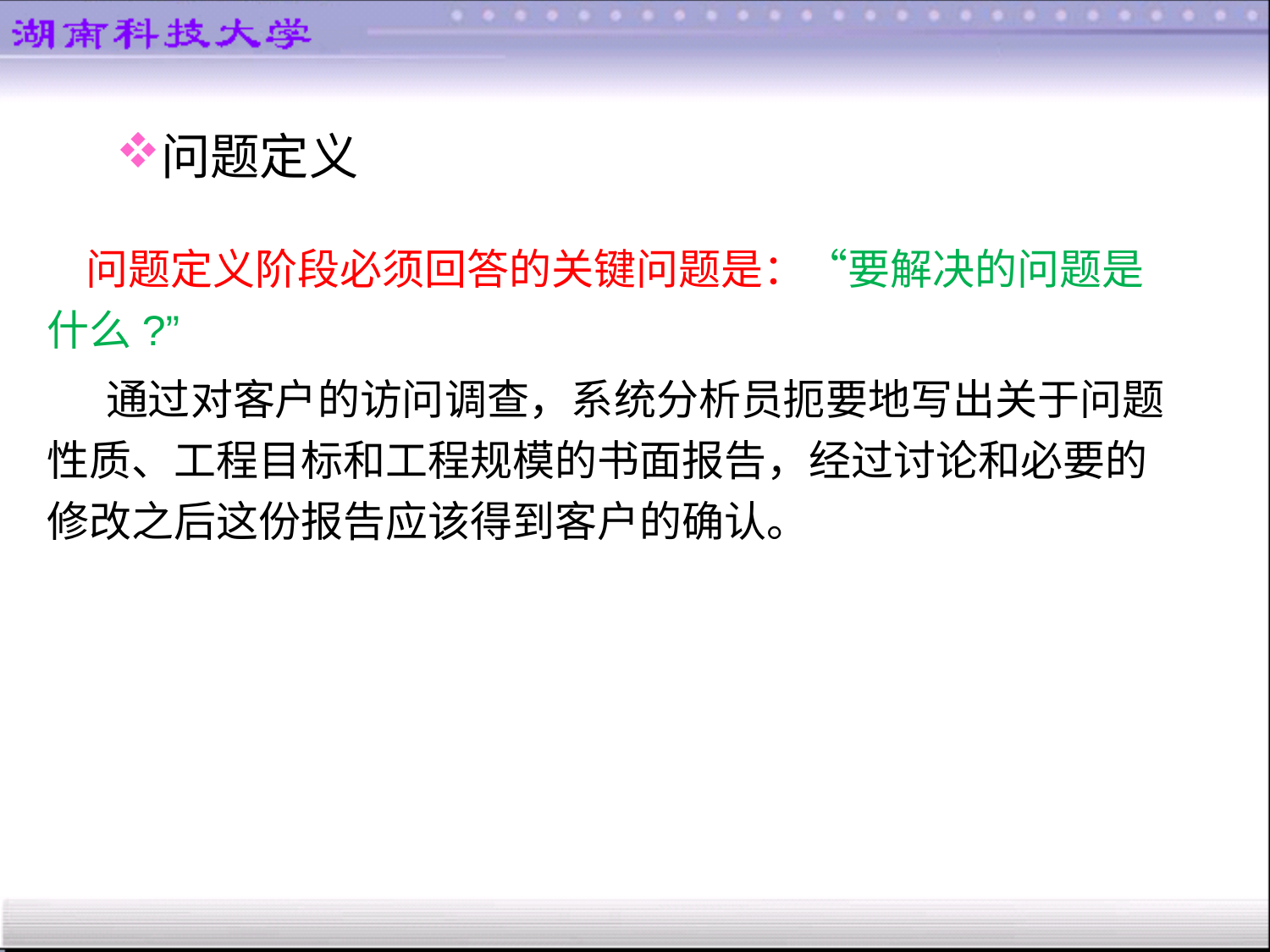

问题定义

问题定义阶段必须回答的关键问题是：“要解决的问题是什么?”
 通过对客户的访问调查，系统分析员扼要地写出关于问题性质、工程目标和工程规模的书面报告，经过讨论和必要的修改之后这份报告应该得到客户的确认。